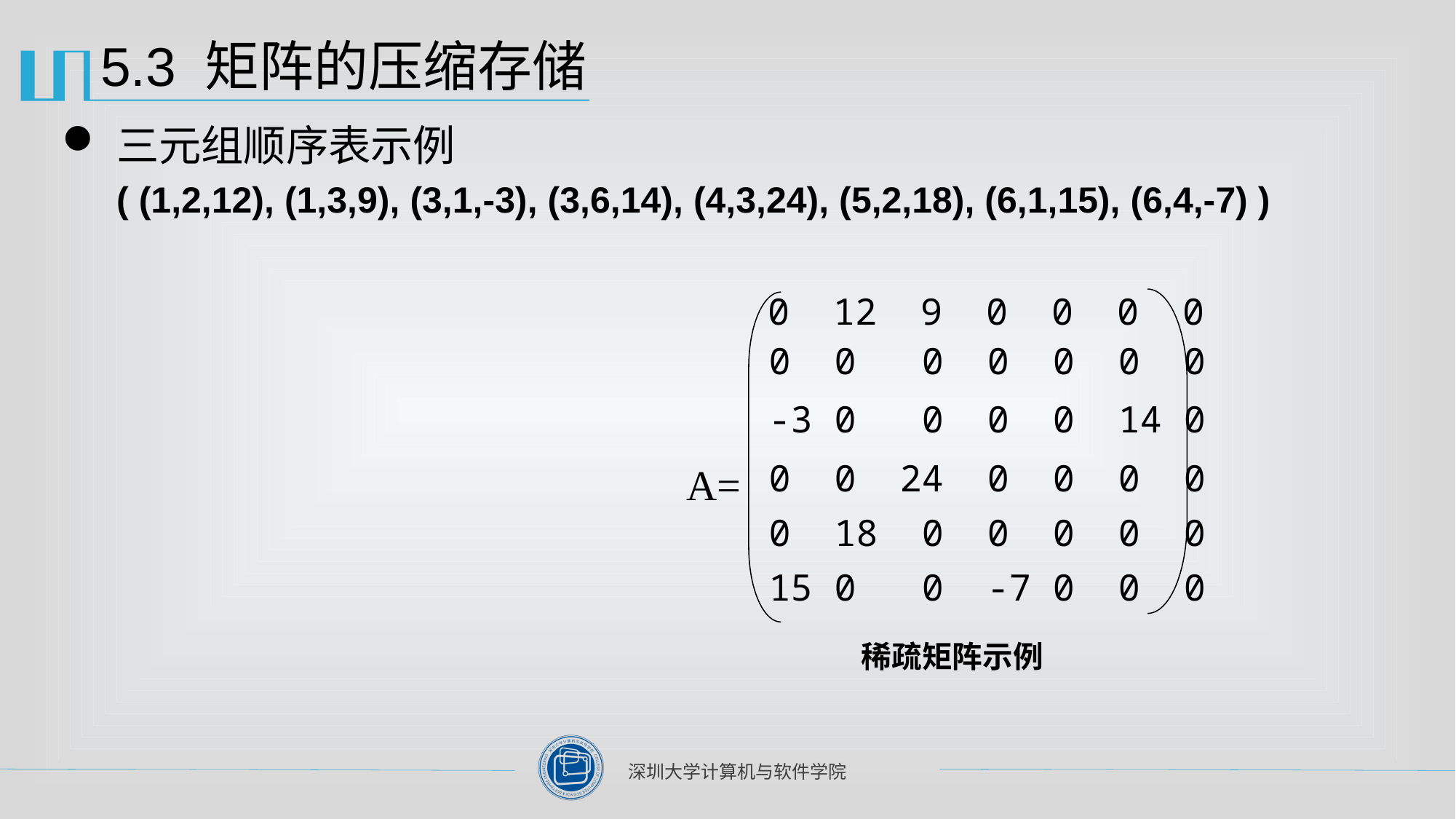

# 5.3 矩阵的压缩存储
三元组顺序表示例
( (1,2,12), (1,3,9), (3,1,-3), (3,6,14), (4,3,24), (5,2,18), (6,1,15), (6,4,-7) )

0  12  9  0  0  0  0

0  0   0  0  0  0  0
-3 0   0  0  0  14 0
0  0  24  0  0  0  0
A=
0  18  0  0  0  0  0
15 0   0  -7 0  0  0
稀疏矩阵示例
23